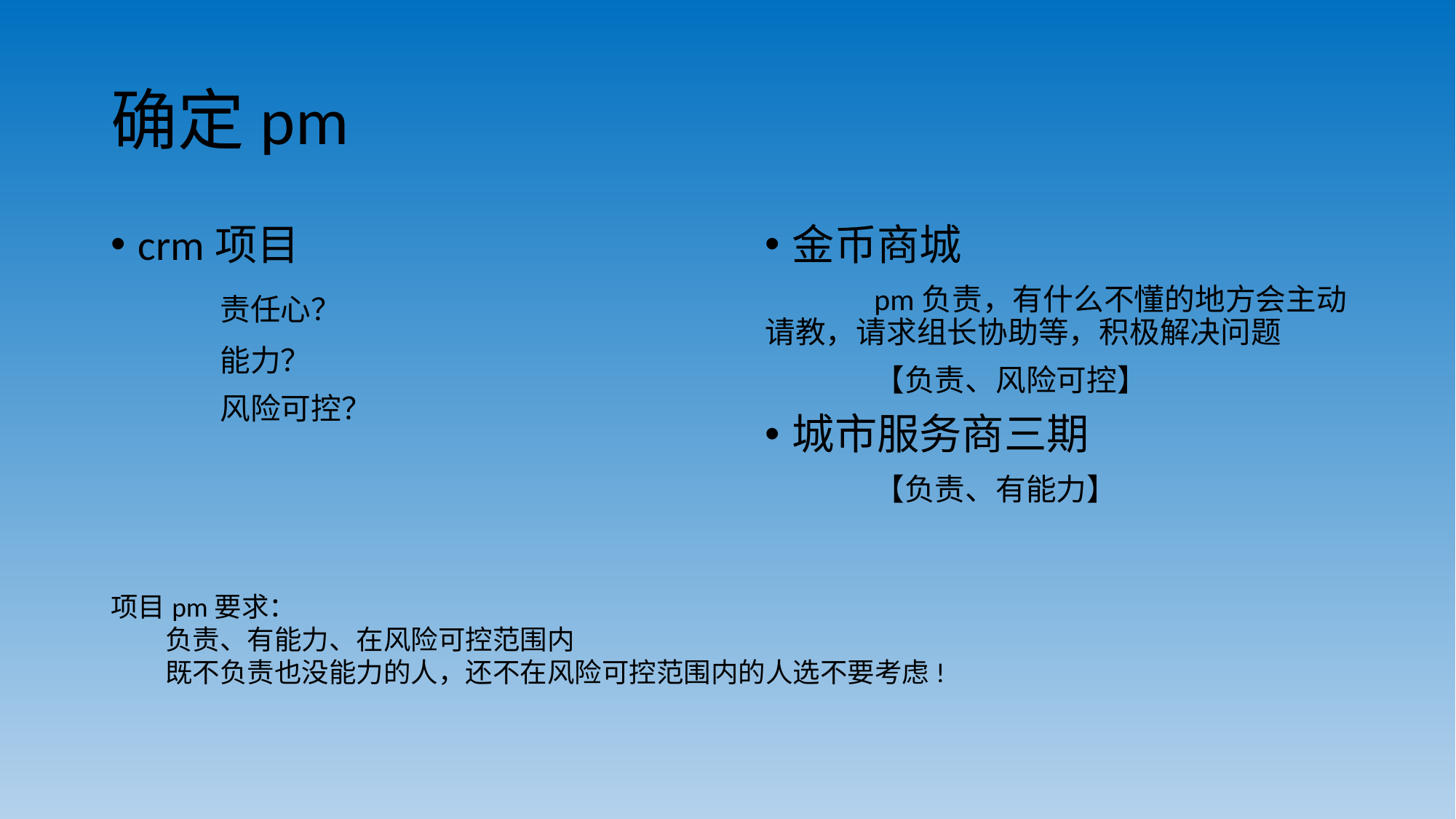

# 确定pm
crm项目
	责任心？
	能力？
	风险可控？
金币商城
	pm负责，有什么不懂的地方会主动请教，请求组长协助等，积极解决问题
	【负责、风险可控】
城市服务商三期
  	【负责、有能力】

项目pm要求：
负责、有能力、在风险可控范围内
既不负责也没能力的人，还不在风险可控范围内的人选不要考虑!